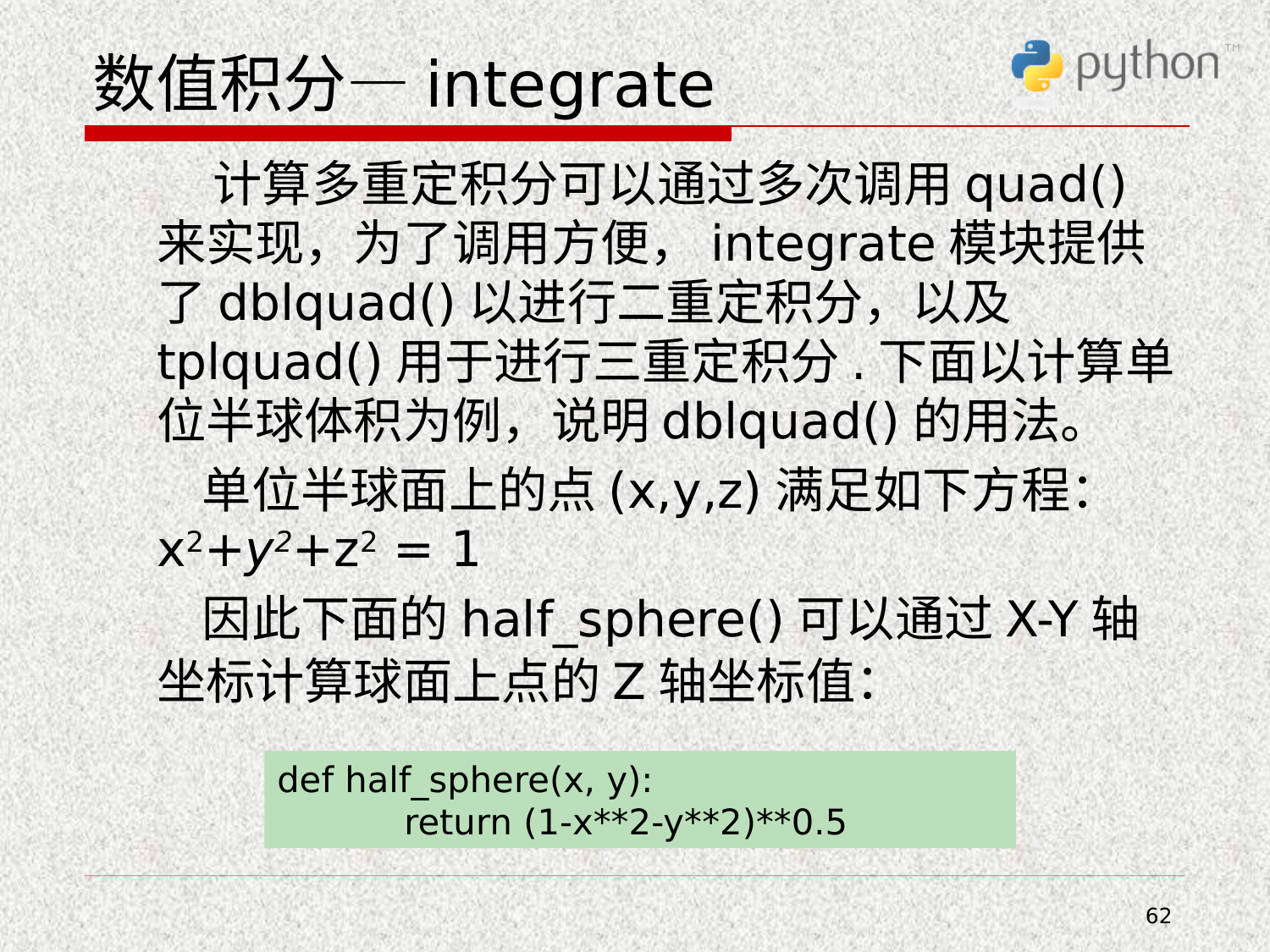

# 数值积分—integrate
          计算多重定积分可以通过多次调用quad()来实现，为了调用方便，integrate模块提供了dblquad()以进行二重定积分，以及tplquad()用于进行三重定积分.下面以计算单位半球体积为例，说明dblquad()的用法。
         单位半球面上的点(x,y,z)满足如下方程：x2+y2+z2 = 1
         因此下面的half_sphere()可以通过X-Y轴坐标计算球面上点的Z轴坐标值：
def half_sphere(x, y):
	return (1-x**2-y**2)**0.5
62